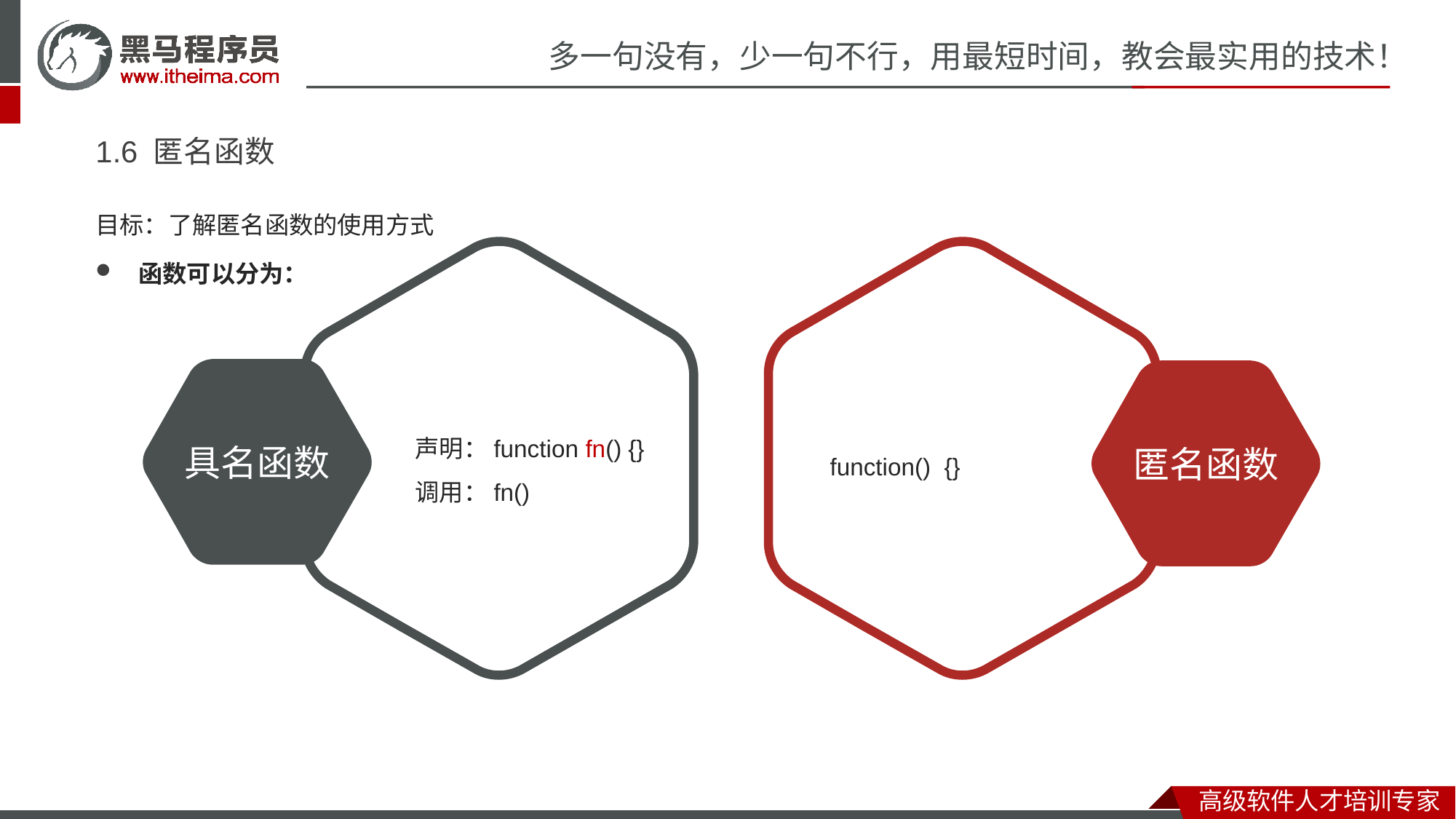

# 1.6 匿名函数
目标：了解匿名函数的使用方式
函数可以分为：

具名函数
匿名函数
声明：function fn() {}
调用：fn()
function()  {}